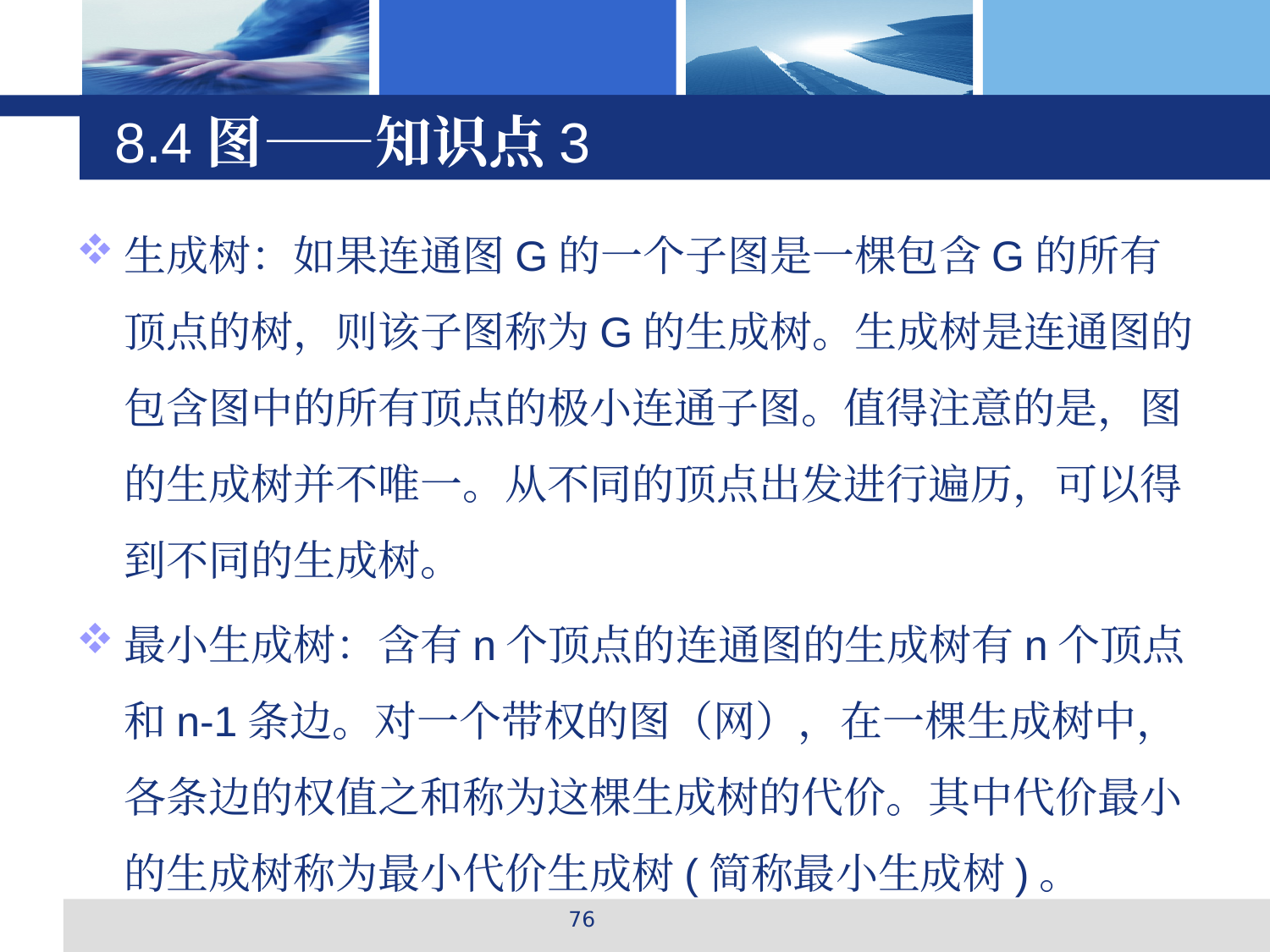

# 8.4图——知识点3
生成树：如果连通图G的一个子图是一棵包含G的所有顶点的树，则该子图称为G的生成树。生成树是连通图的包含图中的所有顶点的极小连通子图。值得注意的是，图的生成树并不唯一。从不同的顶点出发进行遍历，可以得到不同的生成树。
最小生成树：含有n个顶点的连通图的生成树有n个顶点和n-1条边。对一个带权的图（网），在一棵生成树中，各条边的权值之和称为这棵生成树的代价。其中代价最小的生成树称为最小代价生成树(简称最小生成树)。

76